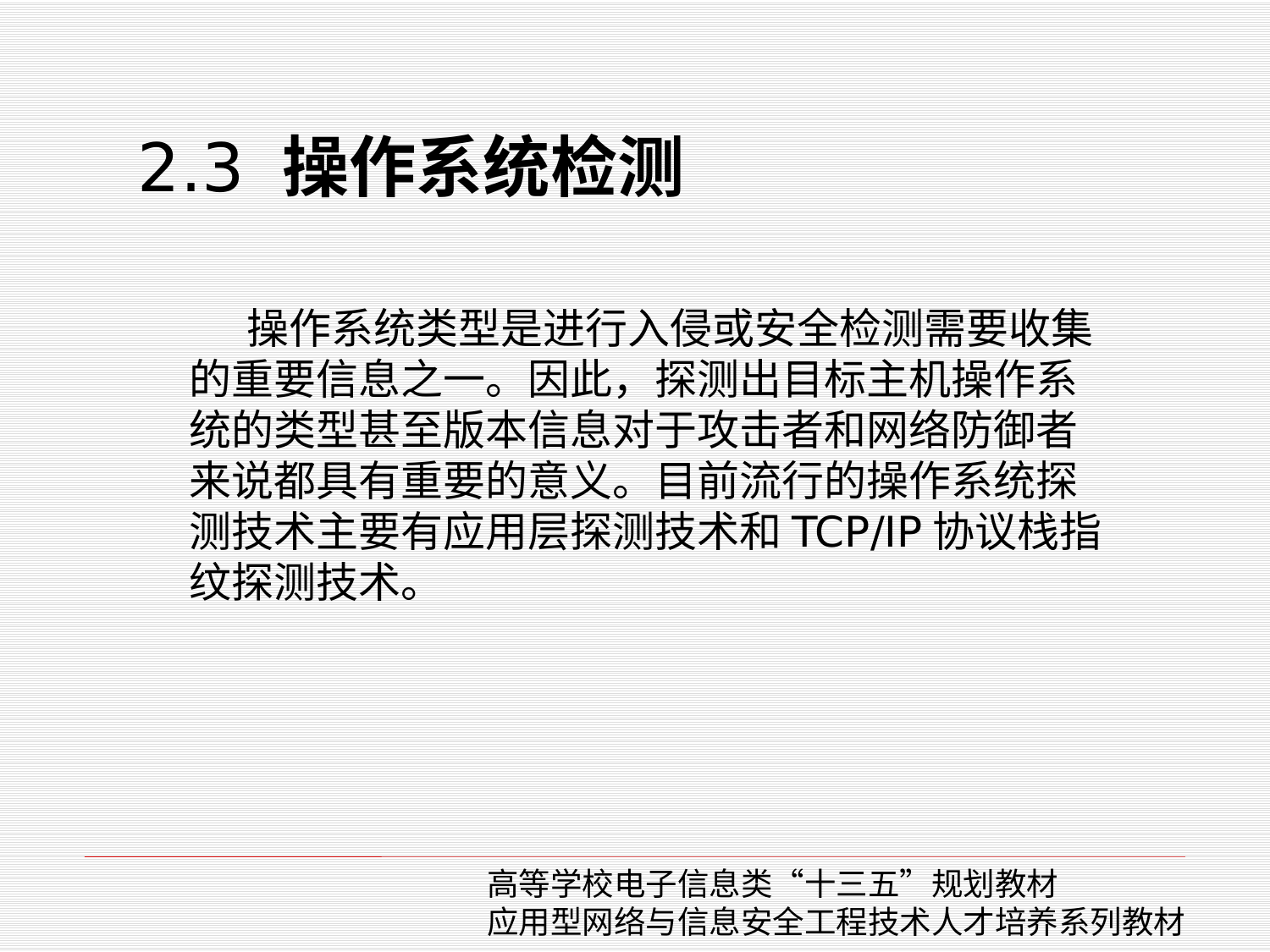

# 2.3 操作系统检测
     操作系统类型是进行入侵或安全检测需要收集的重要信息之一。因此，探测出目标主机操作系统的类型甚至版本信息对于攻击者和网络防御者来说都具有重要的意义。目前流行的操作系统探测技术主要有应用层探测技术和TCP/IP协议栈指纹探测技术。
高等学校电子信息类“十三五”规划教材
应用型网络与信息安全工程技术人才培养系列教材